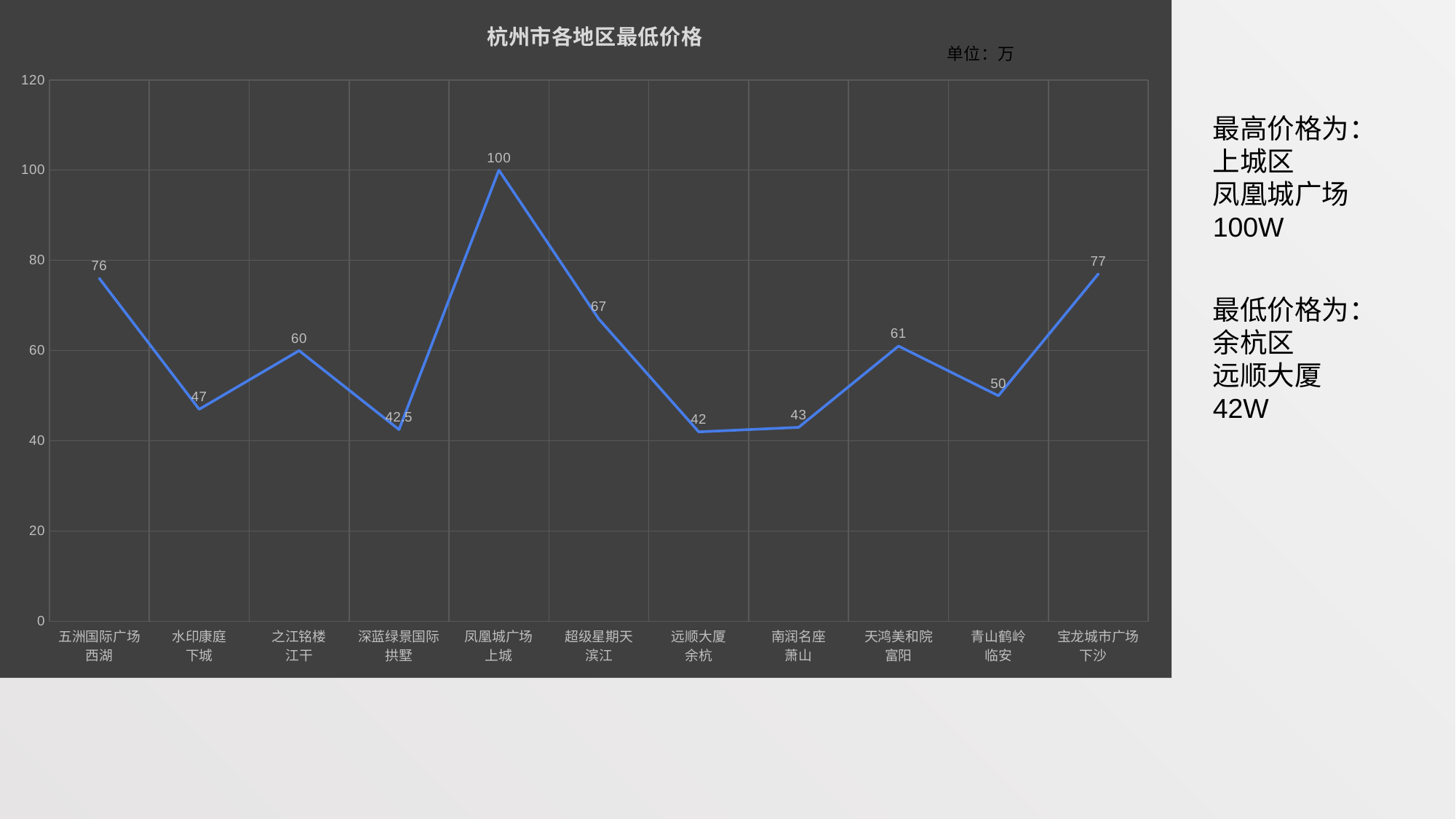

### Chart: 杭州市各地区最低价格

| Category |  |
|---|---|
| 五洲国际广场 | 76.0 |
| 水印康庭 | 47.0 |
| 之江铭楼 | 60.0 |
| 深蓝绿景国际 | 42.5 |
| 凤凰城广场 | 100.0 |
| 超级星期天 | 67.0 |
| 远顺大厦 | 42.0 |
| 南润名座 | 43.0 |
| 天鸿美和院 | 61.0 |
| 青山鹤岭 | 50.0 |
| 宝龙城市广场 | 77.0 |
最高价格为：
上城区
凤凰城广场
100W
最低价格为：
余杭区
远顺大厦
42W